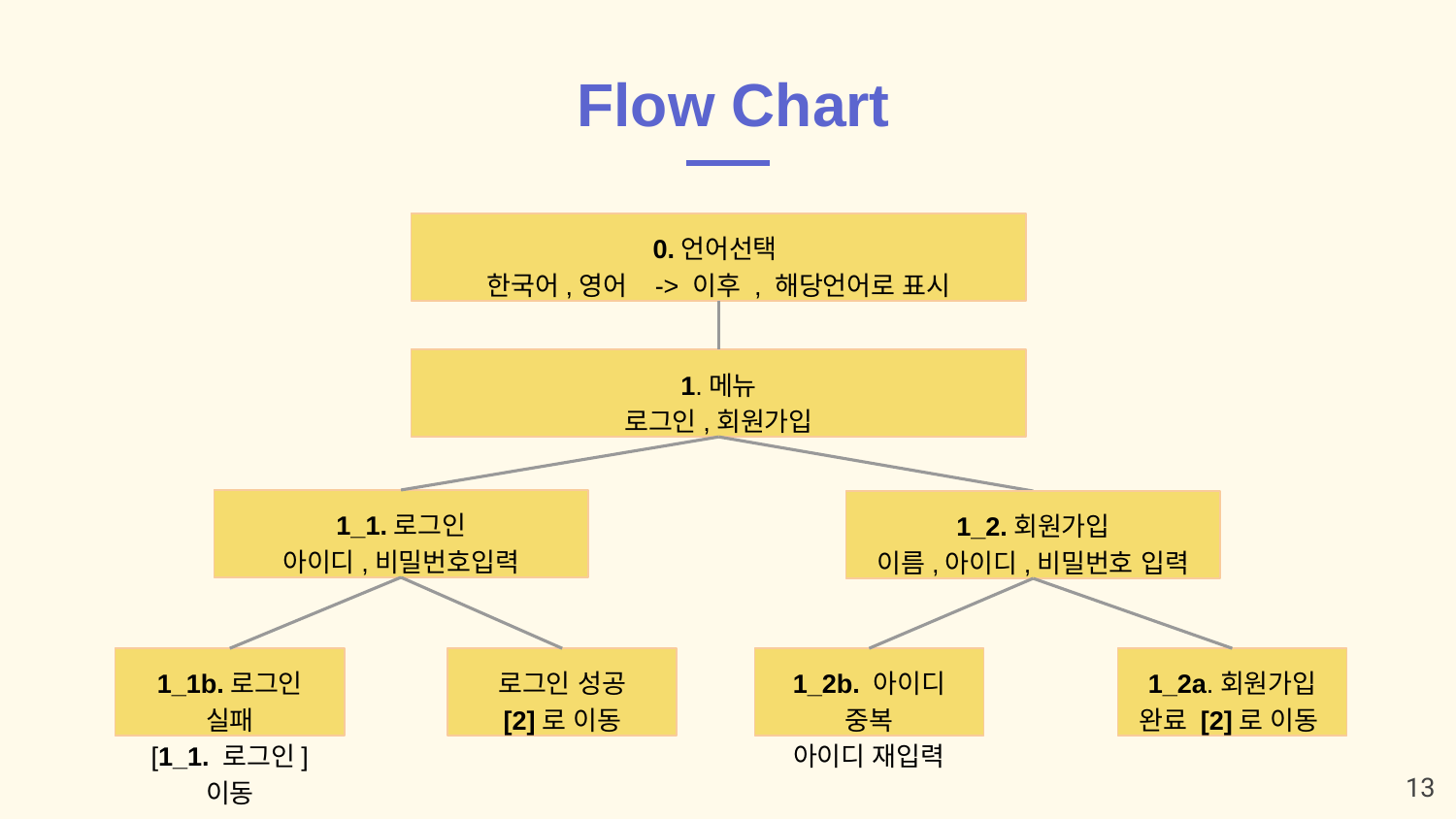

# Flow Chart
0.언어선택
한국어,영어   -> 이후 , 해당언어로 표시
1.메뉴
로그인,회원가입
1_1.로그인
아이디,비밀번호입력

1_2.회원가입
이름,아이디,비밀번호 입력
1_1b.로그인 실패
[1_1. 로그인] 이동

로그인 성공
[2]로 이동

1_2b. 아이디 중복
아이디 재입력

1_2a.회원가입 완료 [2]로 이동

13